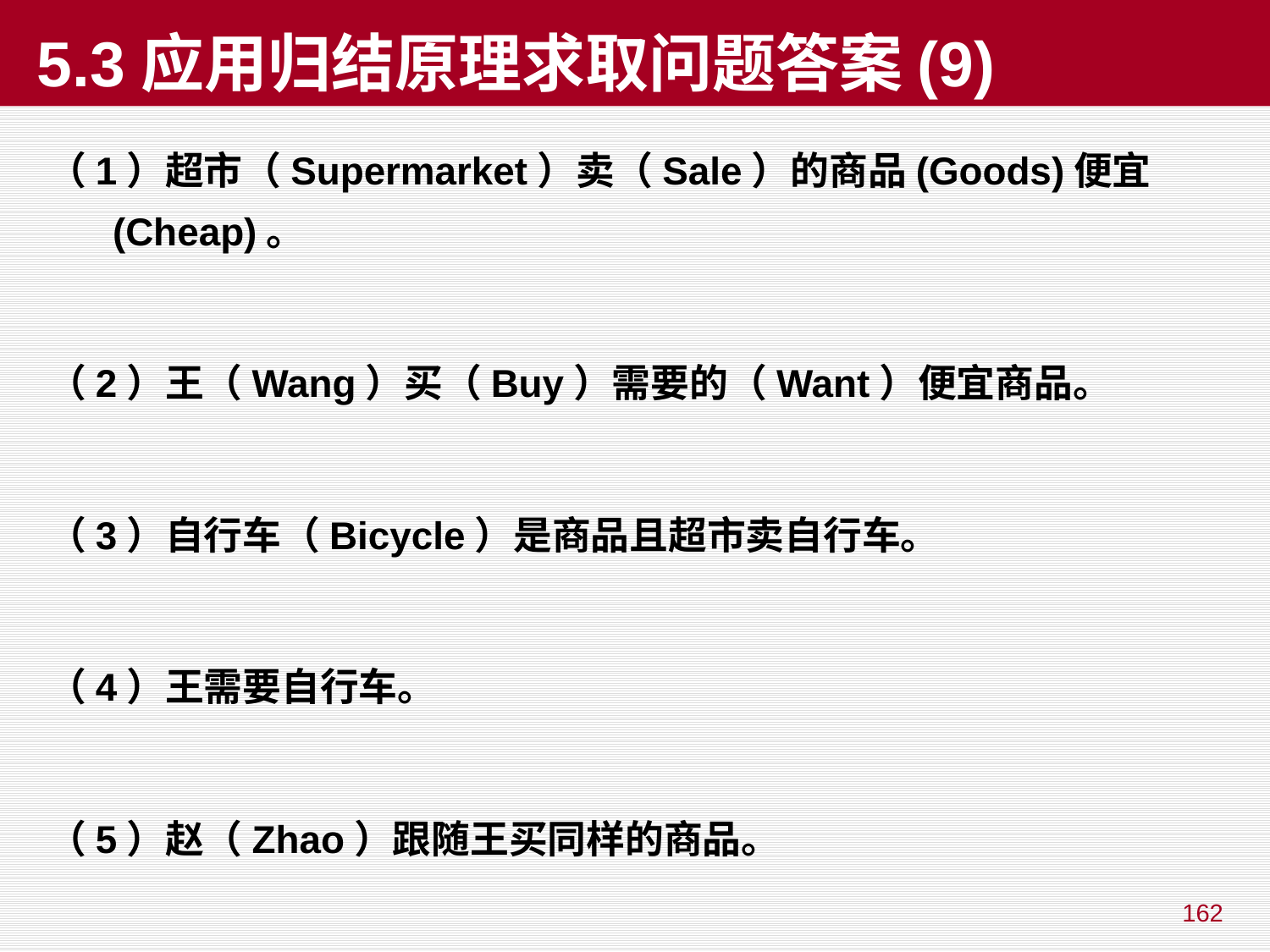

# 5.3应用归结原理求取问题答案(9)
（1）超市（Supermarket）卖（Sale）的商品(Goods)便宜(Cheap)。

（2）王（Wang）买（Buy）需要的（Want）便宜商品。

（3）自行车（Bicycle）是商品且超市卖自行车。

（4）王需要自行车。

（5）赵（Zhao）跟随王买同样的商品。

（1）王买自行车吗？
（2）赵买什么商品？
162